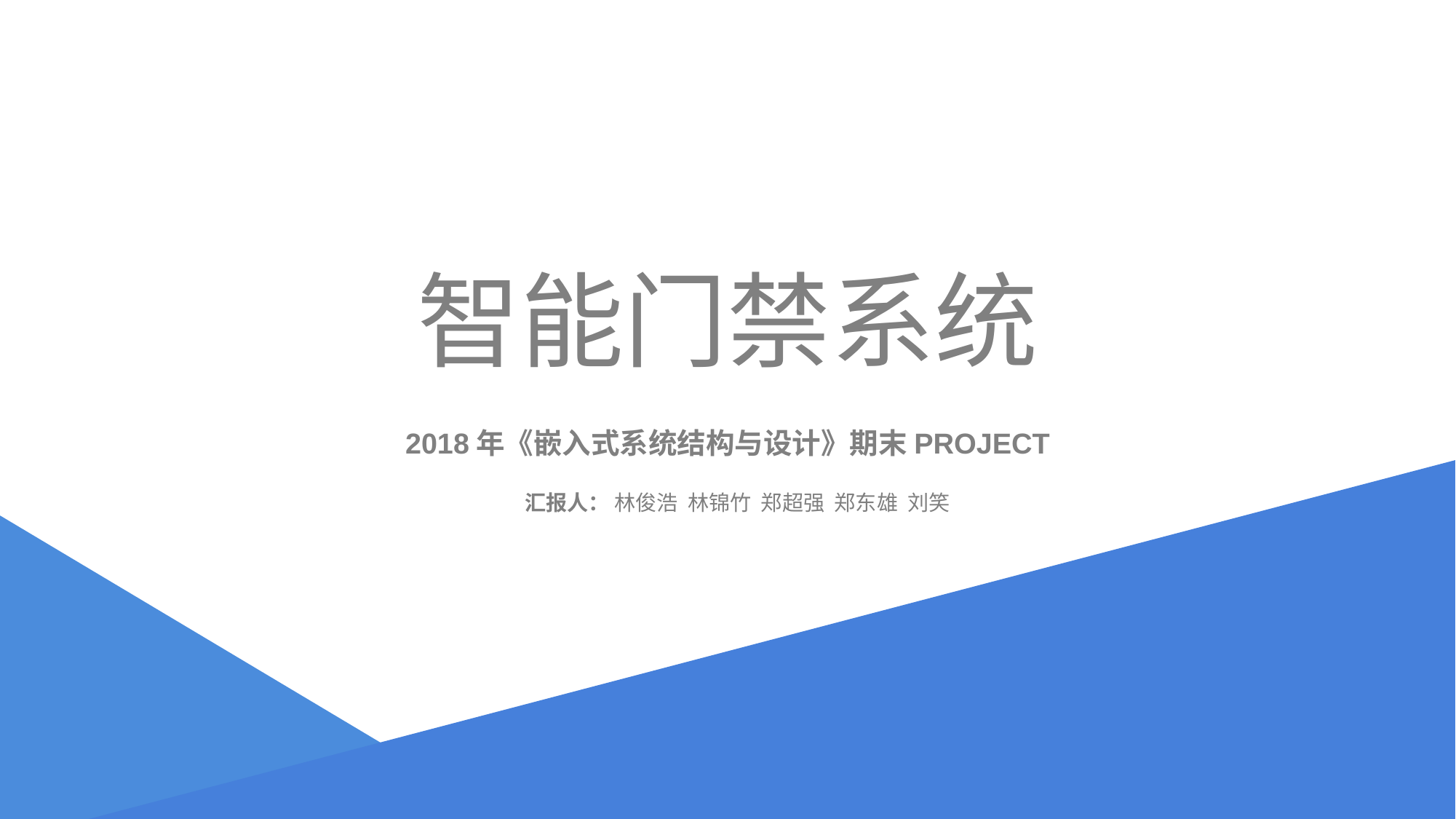

智能门禁系统
2018年《嵌入式系统结构与设计》期末project

汇报人： 林俊浩  林锦竹  郑超强  郑东雄  刘笑